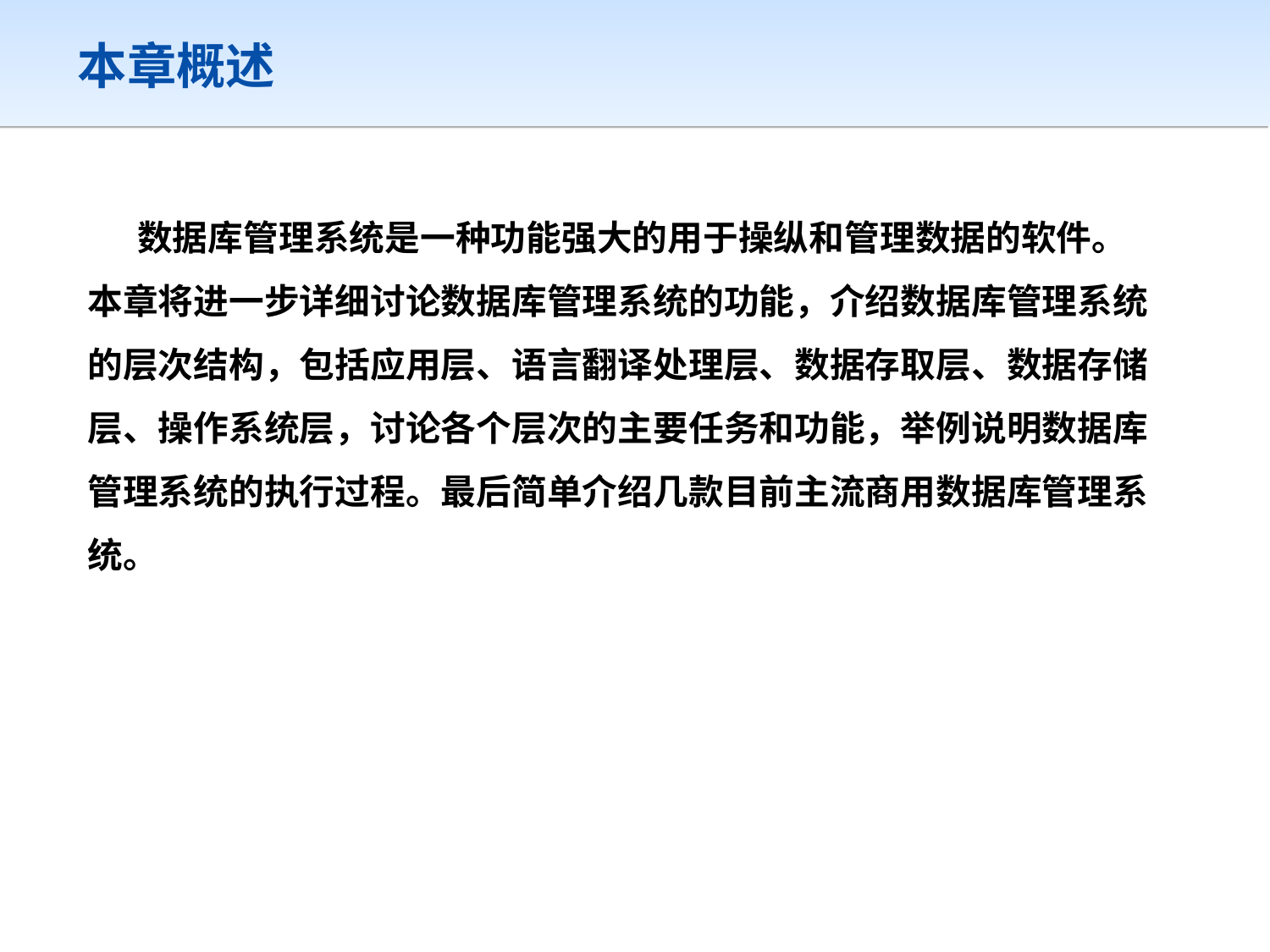

# 本章概述
数据库管理系统是一种功能强大的用于操纵和管理数据的软件。本章将进一步详细讨论数据库管理系统的功能，介绍数据库管理系统的层次结构，包括应用层、语言翻译处理层、数据存取层、数据存储层、操作系统层，讨论各个层次的主要任务和功能，举例说明数据库管理系统的执行过程。最后简单介绍几款目前主流商用数据库管理系统。